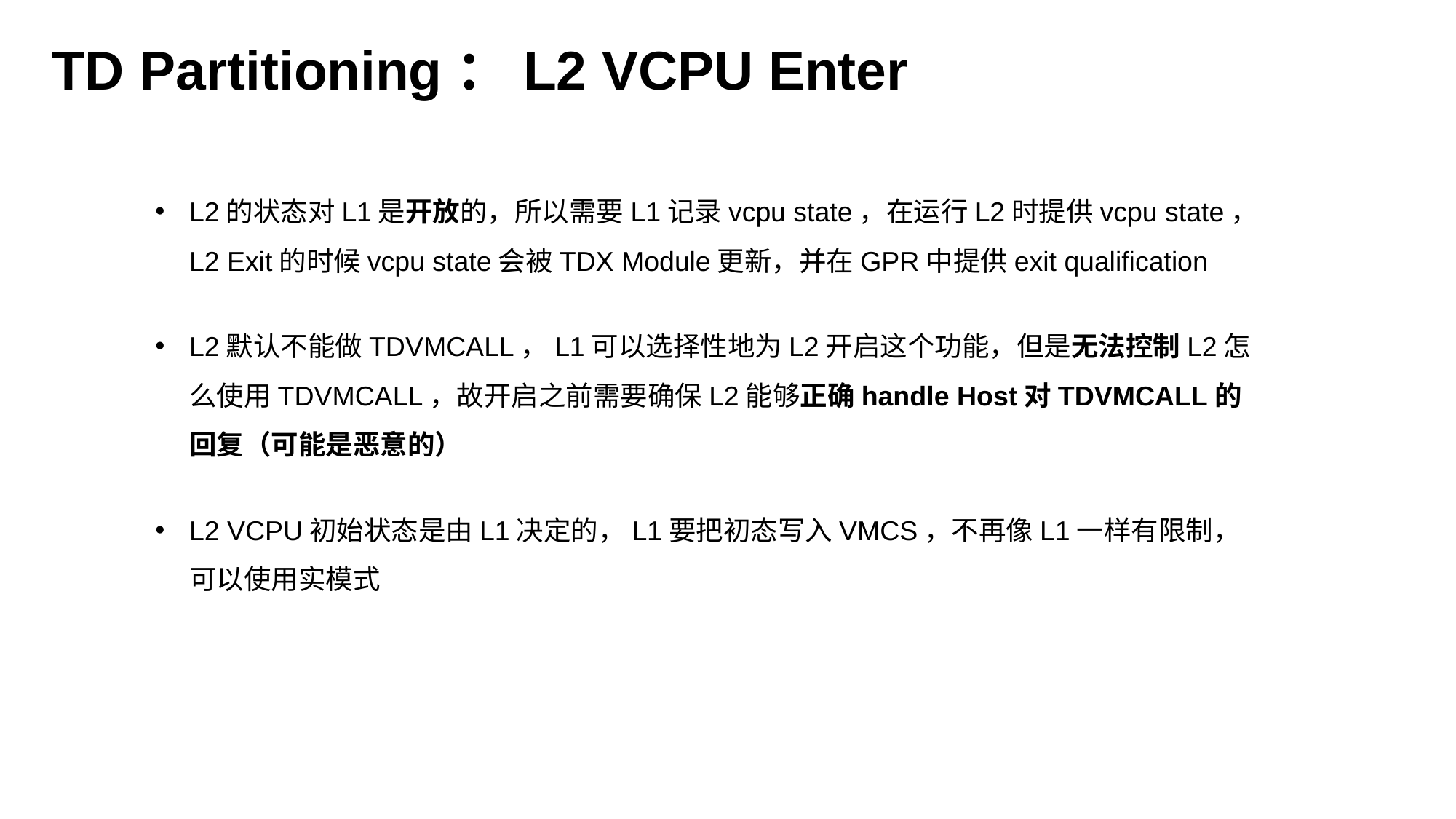

TD Partitioning：L2 VCPU Enter
L2的状态对L1是开放的，所以需要L1记录vcpu state，在运行L2时提供vcpu state，L2 Exit的时候vcpu state会被TDX Module更新，并在GPR中提供exit qualification
L2默认不能做TDVMCALL，L1可以选择性地为L2开启这个功能，但是无法控制L2怎么使用TDVMCALL，故开启之前需要确保L2能够正确handle Host对TDVMCALL的回复（可能是恶意的）
L2 VCPU初始状态是由L1决定的，L1要把初态写入VMCS，不再像L1一样有限制，可以使用实模式